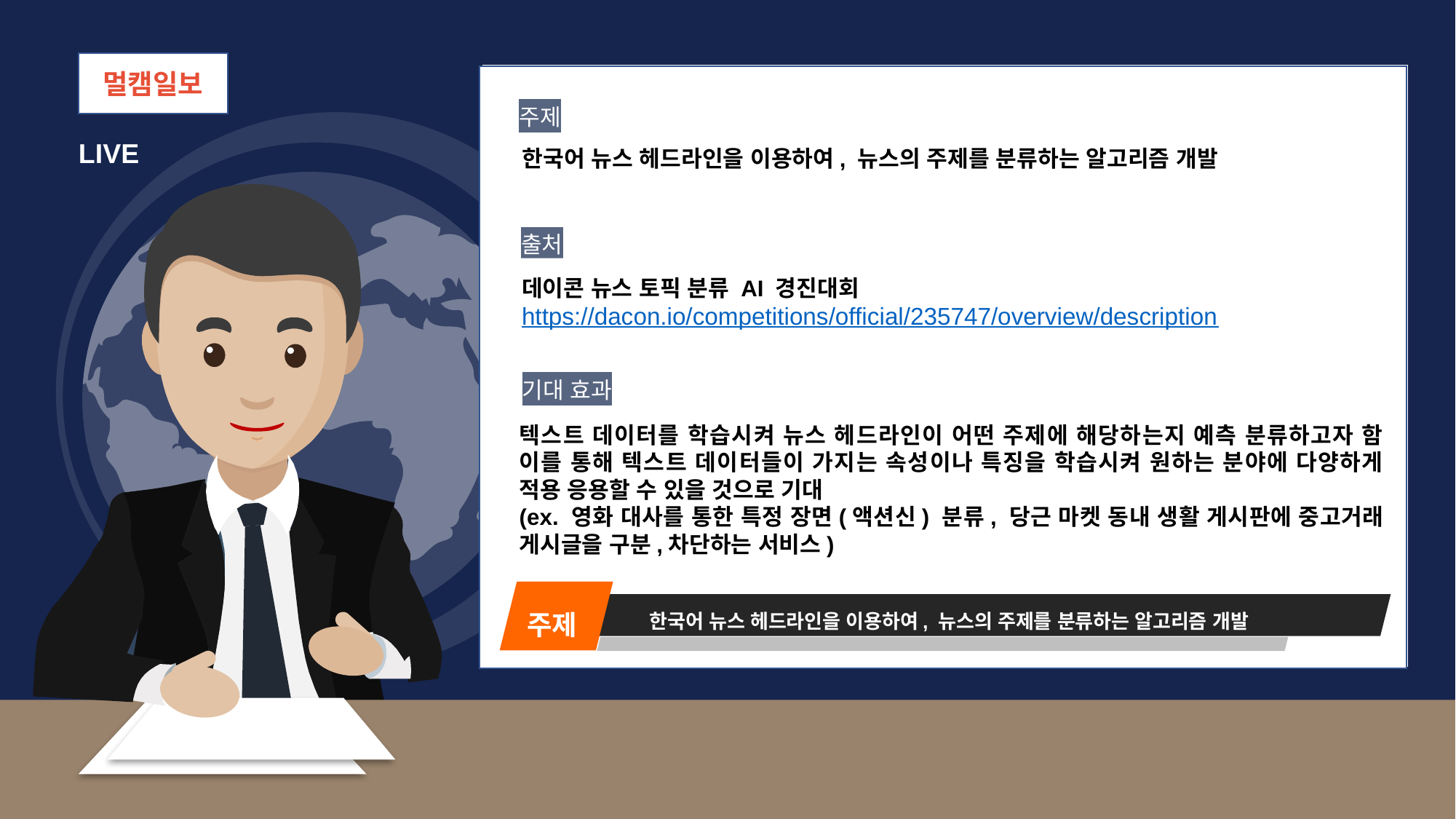

멀캠일보

주제

LIVE
한국어 뉴스 헤드라인을 이용하여, 뉴스의 주제를 분류하는 알고리즘 개발

출처
데이콘 뉴스 토픽 분류 AI 경진대회
https://dacon.io/competitions/official/235747/overview/description
기대 효과
텍스트 데이터를 학습시켜 뉴스 헤드라인이 어떤 주제에 해당하는지 예측 분류하고자 함 이를 통해 텍스트 데이터들이 가지는 속성이나 특징을 학습시켜 원하는 분야에 다양하게 적용 응용할 수 있을 것으로 기대
(ex. 영화 대사를 통한 특정 장면(액션신) 분류, 당근 마켓 동내 생활 게시판에 중고거래 게시글을 구분,차단하는 서비스)

주제
한국어 뉴스 헤드라인을 이용하여, 뉴스의 주제를 분류하는 알고리즘 개발